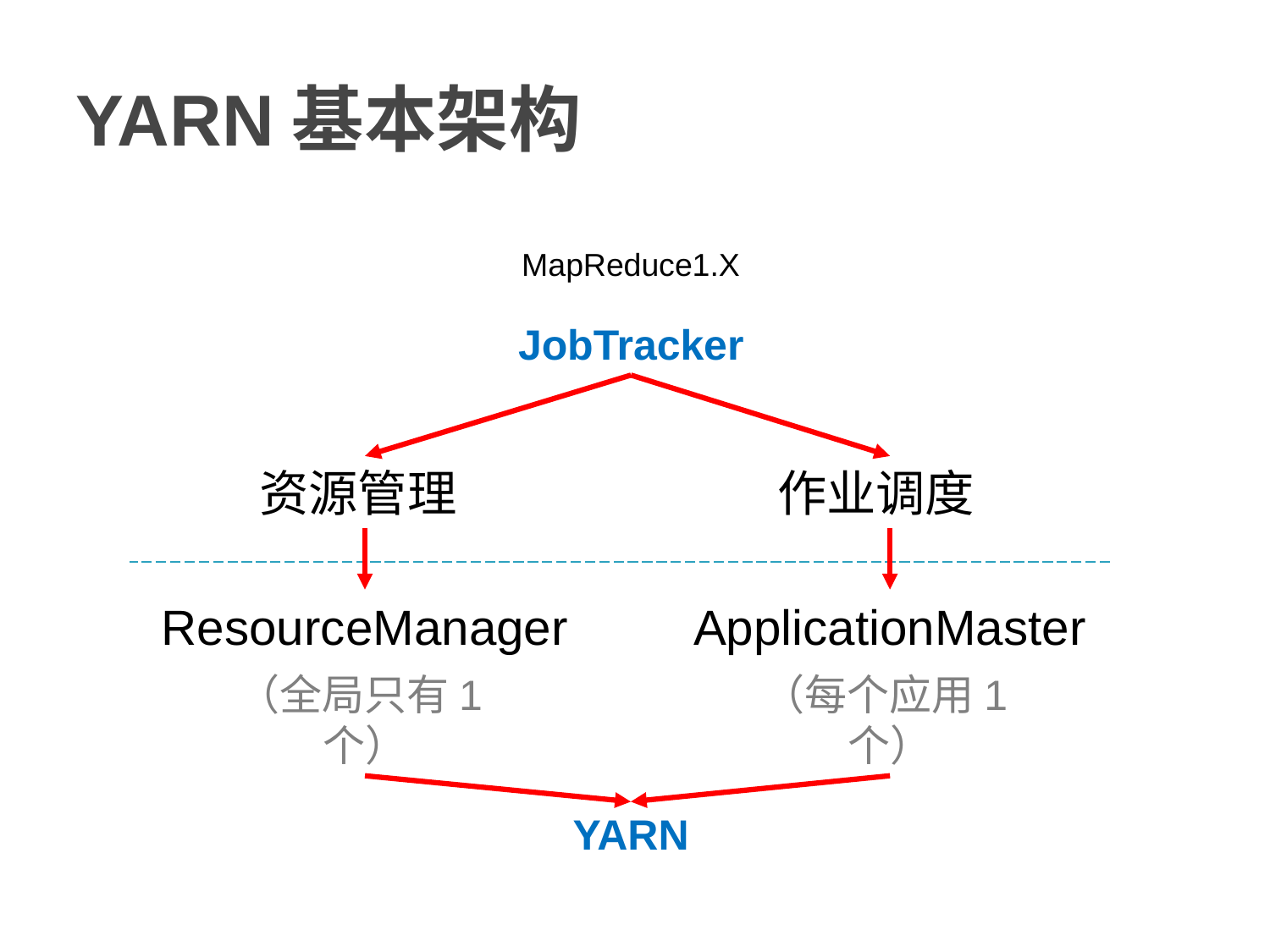

# YARN基本架构
MapReduce1.X
JobTracker
资源管理
作业调度
ResourceManager
ApplicationMaster
（全局只有1个）
（每个应用1个）
YARN